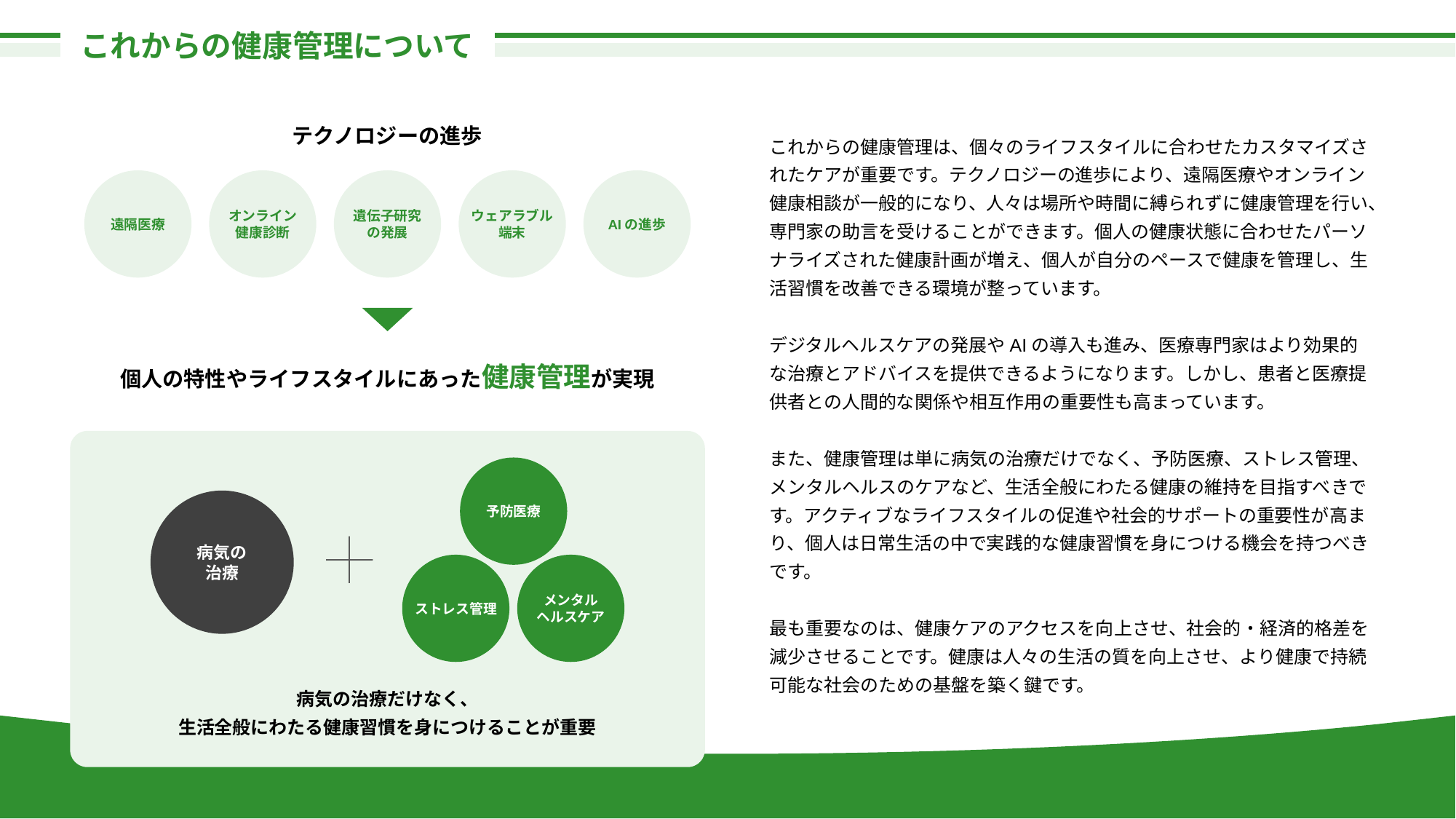

これからの健康管理について
テクノロジーの進歩
これからの健康管理は、個々のライフスタイルに合わせたカスタマイズされたケアが重要です。テクノロジーの進歩により、遠隔医療やオンライン健康相談が一般的になり、人々は場所や時間に縛られずに健康管理を行い、専門家の助言を受けることができます。個人の健康状態に合わせたパーソナライズされた健康計画が増え、個人が自分のペースで健康を管理し、生活習慣を改善できる環境が整っています。

デジタルヘルスケアの発展やAIの導入も進み、医療専門家はより効果的な治療とアドバイスを提供できるようになります。しかし、患者と医療提供者との人間的な関係や相互作用の重要性も高まっています。

また、健康管理は単に病気の治療だけでなく、予防医療、ストレス管理、メンタルヘルスのケアなど、生活全般にわたる健康の維持を目指すべきです。アクティブなライフスタイルの促進や社会的サポートの重要性が高まり、個人は日常生活の中で実践的な健康習慣を身につける機会を持つべきです。

最も重要なのは、健康ケアのアクセスを向上させ、社会的・経済的格差を減少させることです。健康は人々の生活の質を向上させ、より健康で持続可能な社会のための基盤を築く鍵です。
遠隔医療
オンライン
健康診断
遺伝子研究
の発展
ウェアラブル
端末
AIの進歩

個人の特性やライフスタイルにあった健康管理が実現

予防医療
ストレス管理
メンタル
ヘルスケア
病気の
治療

病気の治療だけなく、
生活全般にわたる健康習慣を身につけることが重要